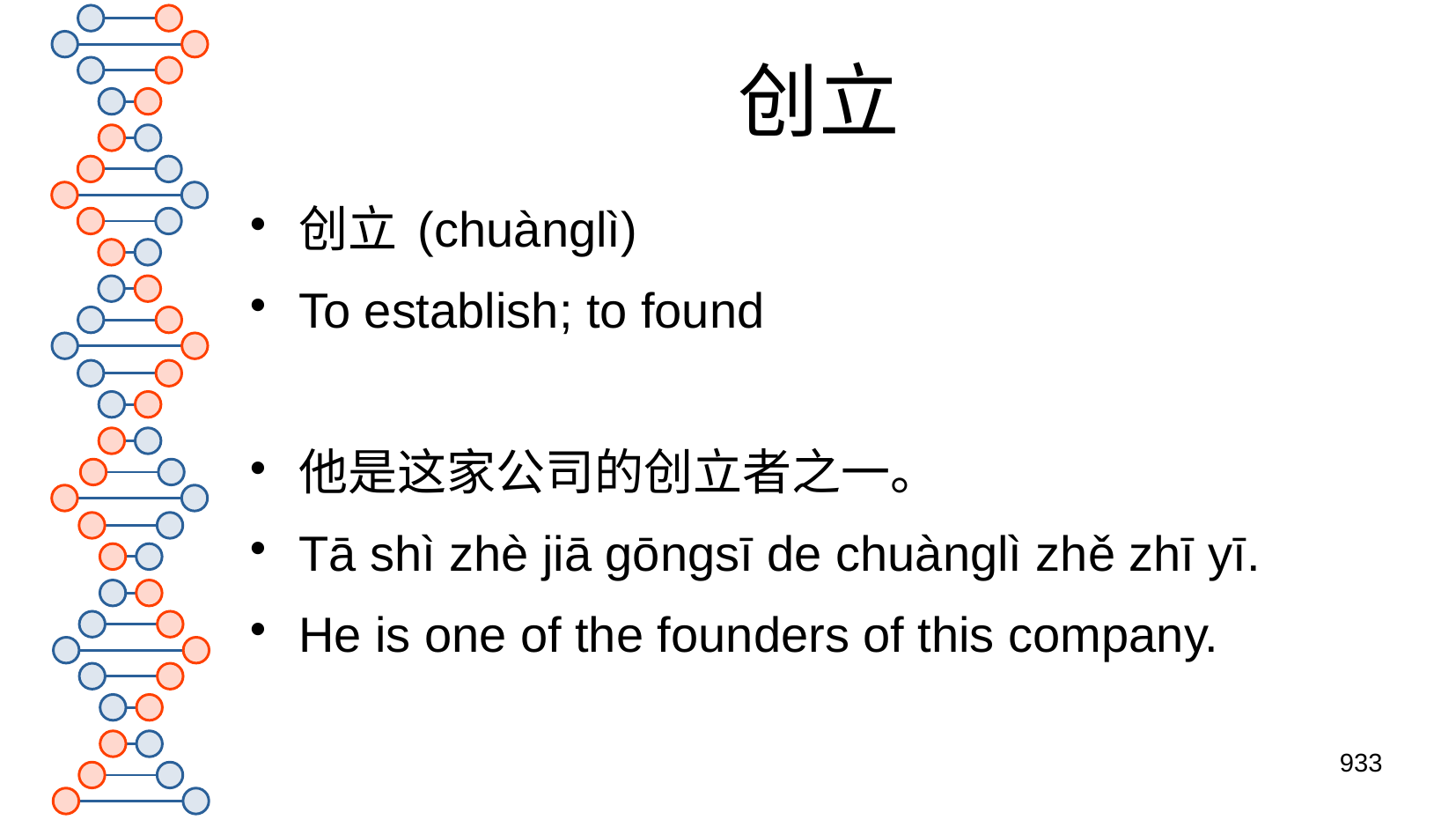

# 创立
创立 (chuànglì)
To establish; to found

他是这家公司的创立者之一。
Tā shì zhè jiā gōngsī de chuànglì zhě zhī yī.
He is one of the founders of this company.

933